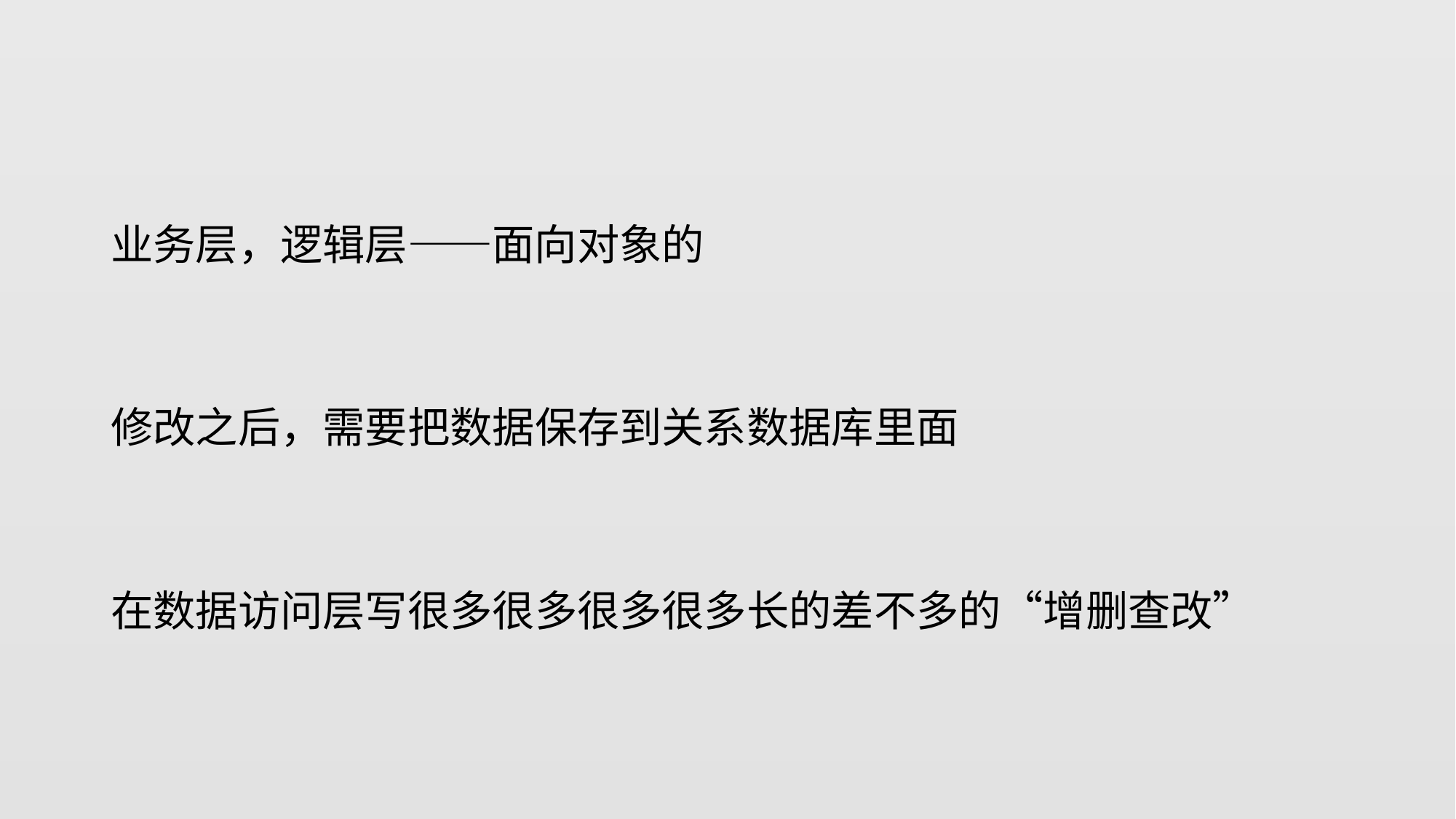

#
业务层，逻辑层——面向对象的

修改之后，需要把数据保存到关系数据库里面

在数据访问层写很多很多很多很多长的差不多的“增删查改”